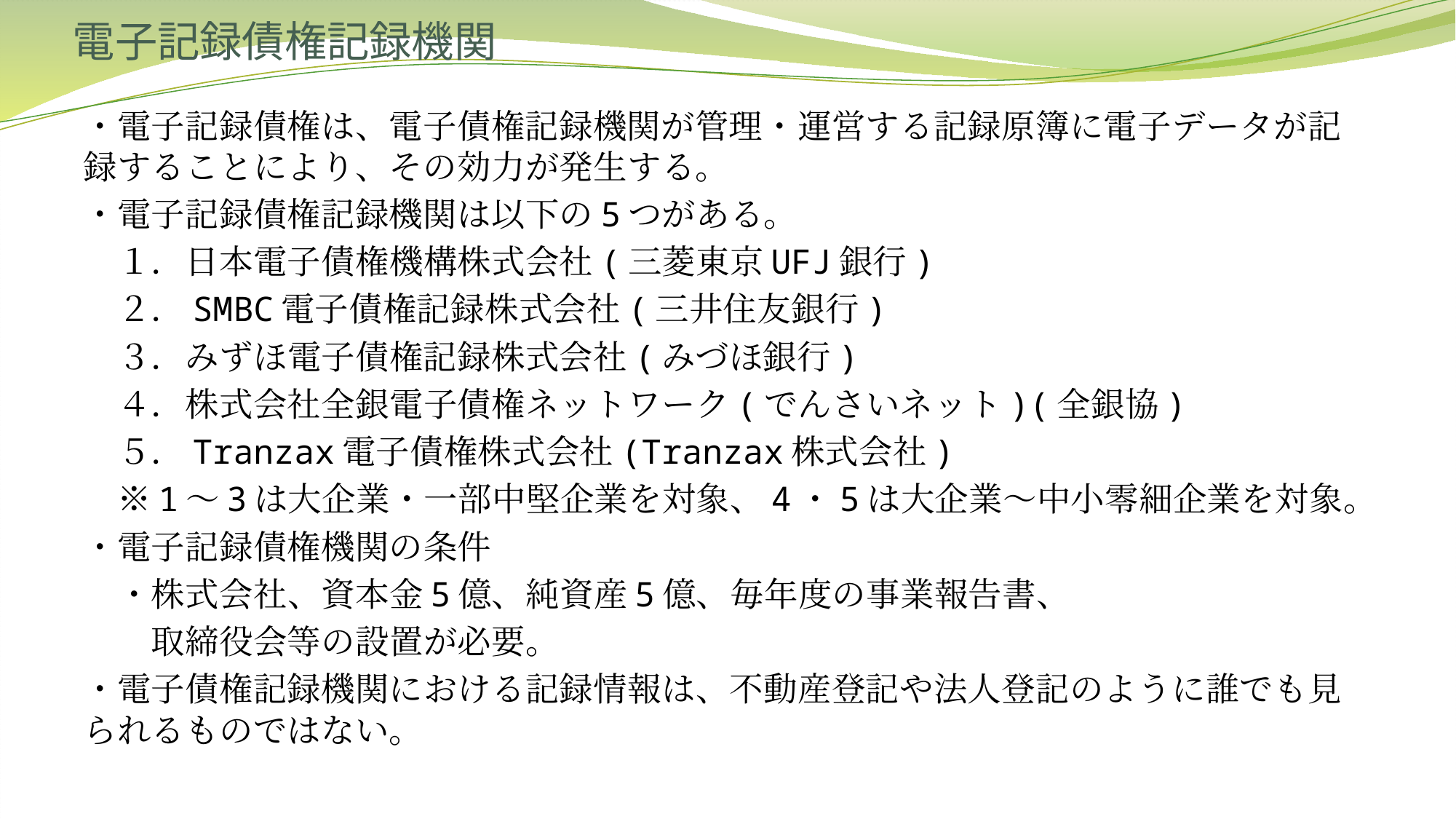

# 電子記録債権記録機関
・電子記録債権は、電子債権記録機関が管理・運営する記録原簿に電子データが記録することにより、その効力が発生する。
・電子記録債権記録機関は以下の5つがある。
　１．日本電子債権機構株式会社(三菱東京UFJ銀行)
　２．SMBC電子債権記録株式会社(三井住友銀行)
　３．みずほ電子債権記録株式会社(みづほ銀行)
　４．株式会社全銀電子債権ネットワーク(でんさいネット)(全銀協)
　５．Tranzax電子債権株式会社(Tranzax株式会社)
　※1～3は大企業・一部中堅企業を対象、4・5は大企業～中小零細企業を対象。
・電子記録債権機関の条件
　・株式会社、資本金5億、純資産5億、毎年度の事業報告書、
　　取締役会等の設置が必要。
・電子債権記録機関における記録情報は、不動産登記や法人登記のように誰でも見られるものではない。